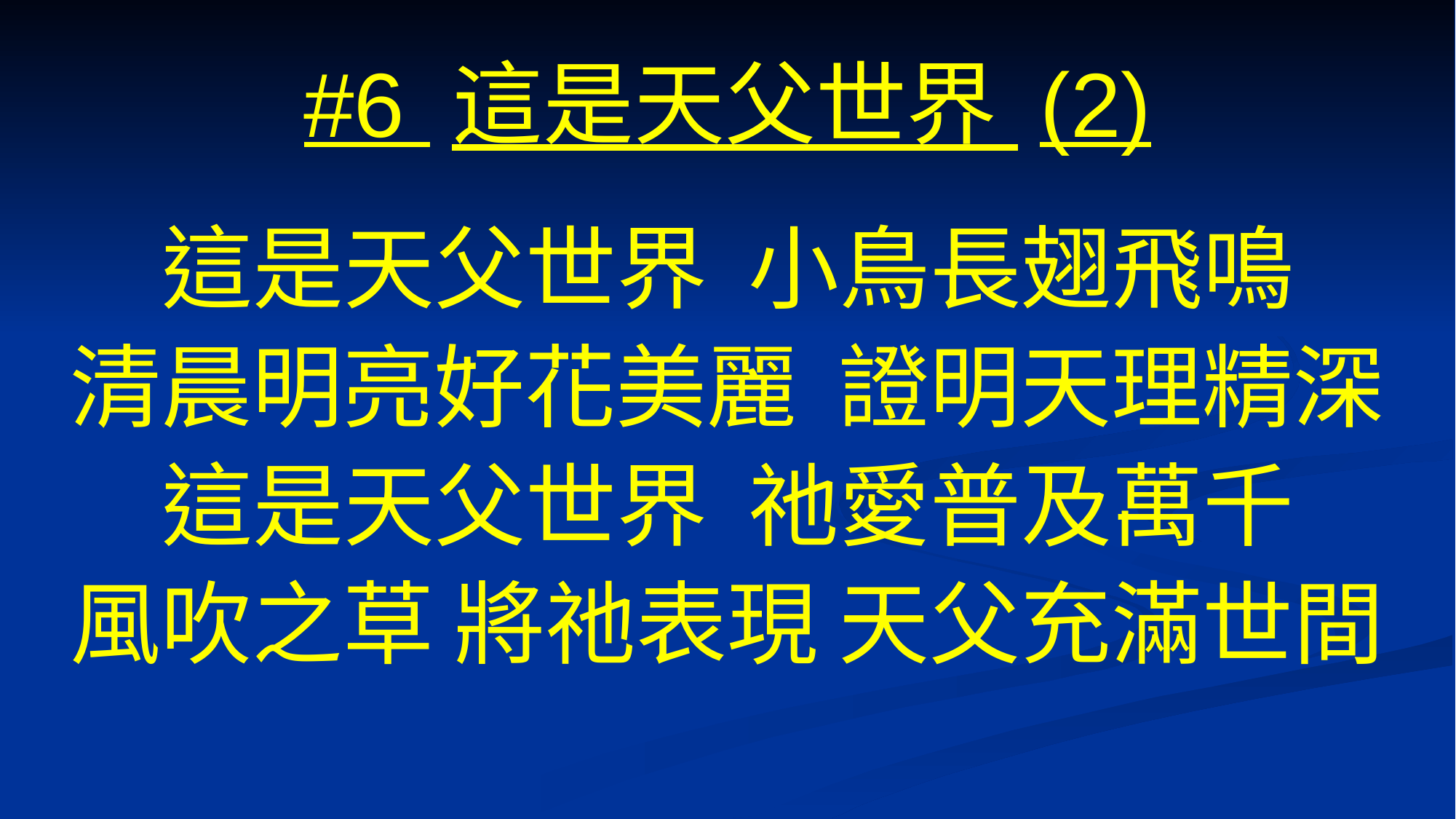

# #6 這是天父世界 (2)
這是天父世界  小鳥長翅飛鳴
清晨明亮好花美麗  證明天理精深
這是天父世界  祂愛普及萬千
風吹之草 將祂表現 天父充滿世間